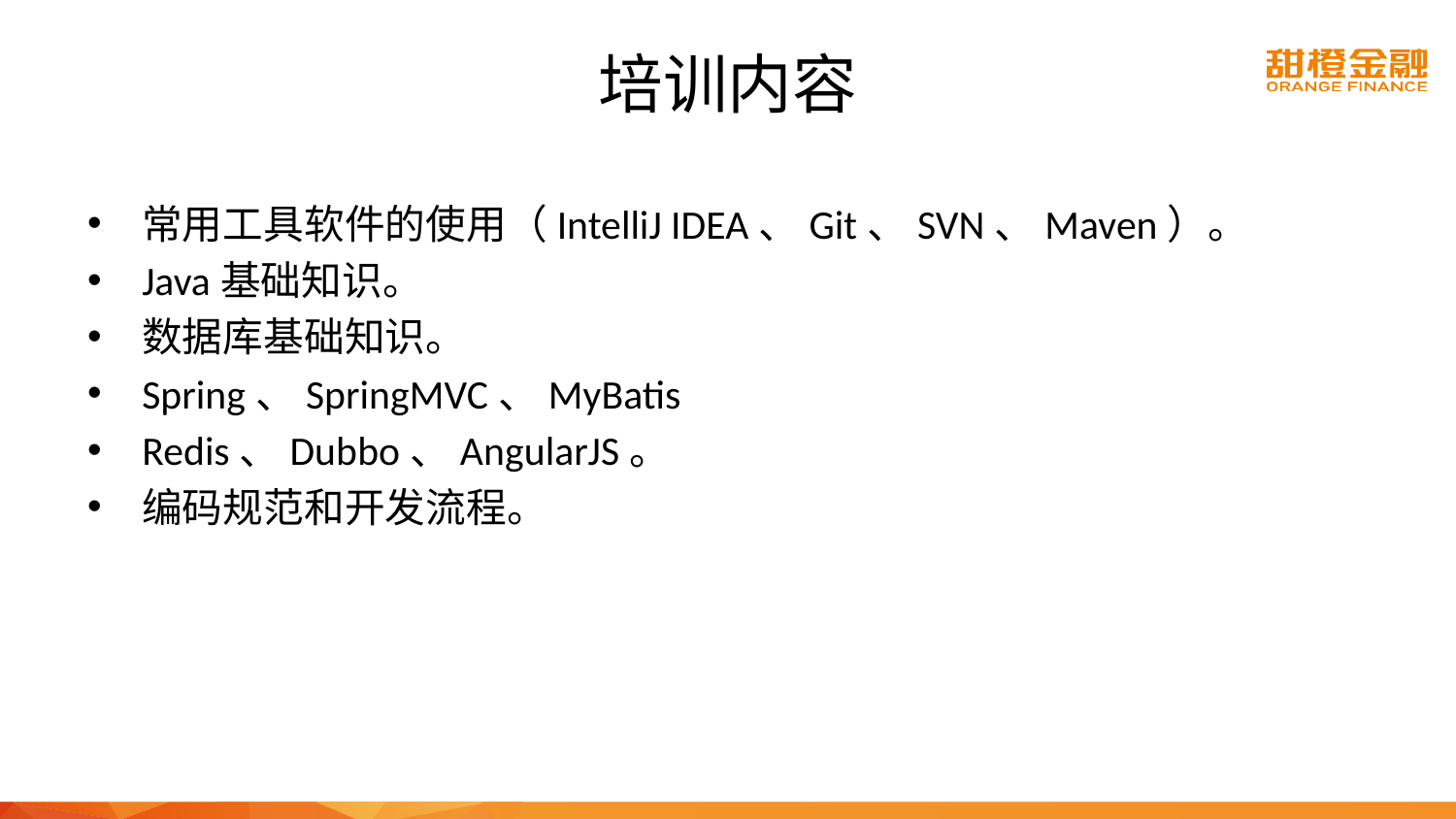

# 培训内容
常用工具软件的使用（IntelliJ IDEA、Git、SVN、Maven）。
Java基础知识。
数据库基础知识。
Spring、SpringMVC、MyBatis
Redis、Dubbo、AngularJS。
编码规范和开发流程。